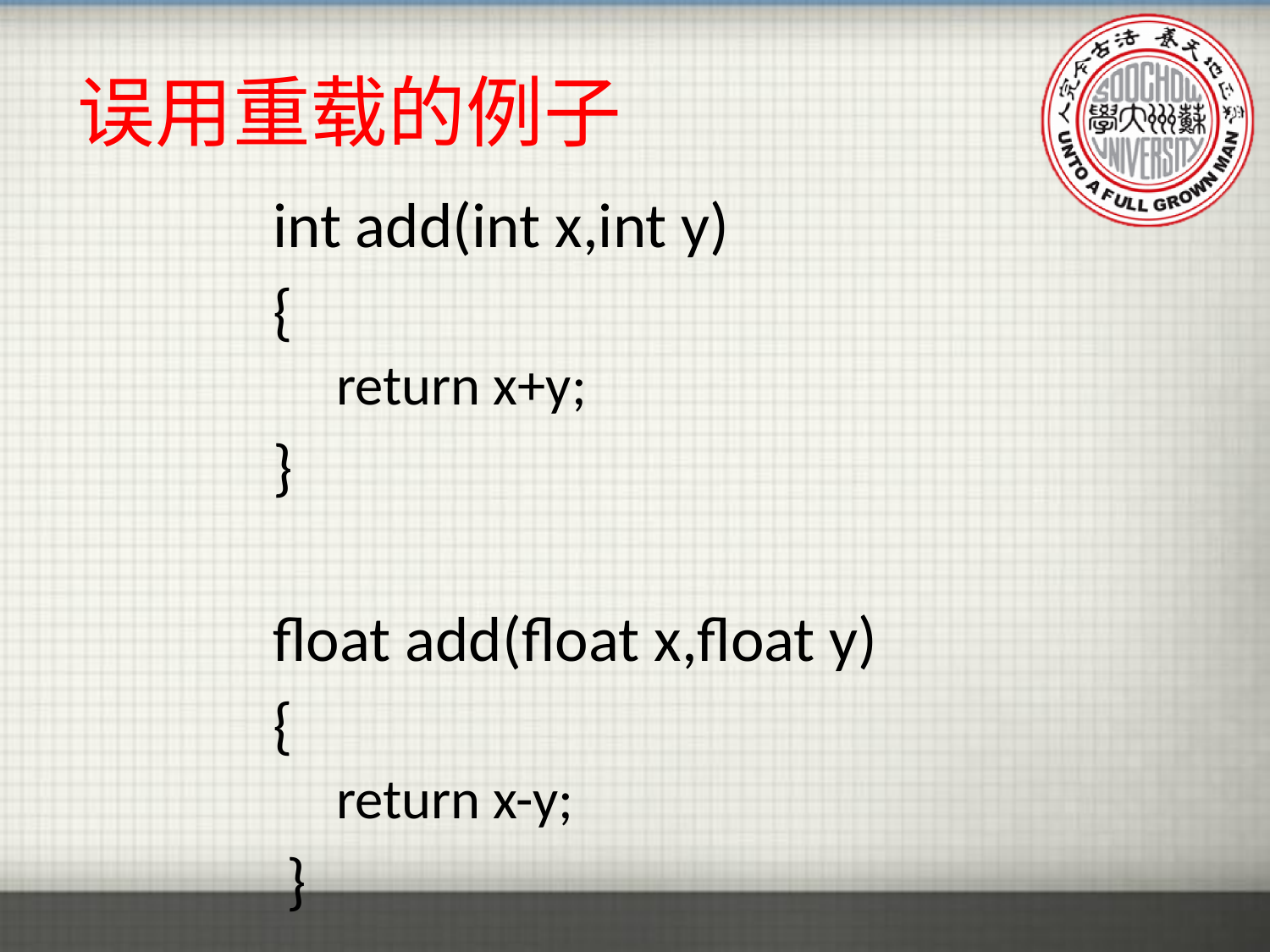

# 误用重载的例子
int add(int x,int y)
{
return x+y;
}

float add(float x,float y)
{
return x-y;
 }